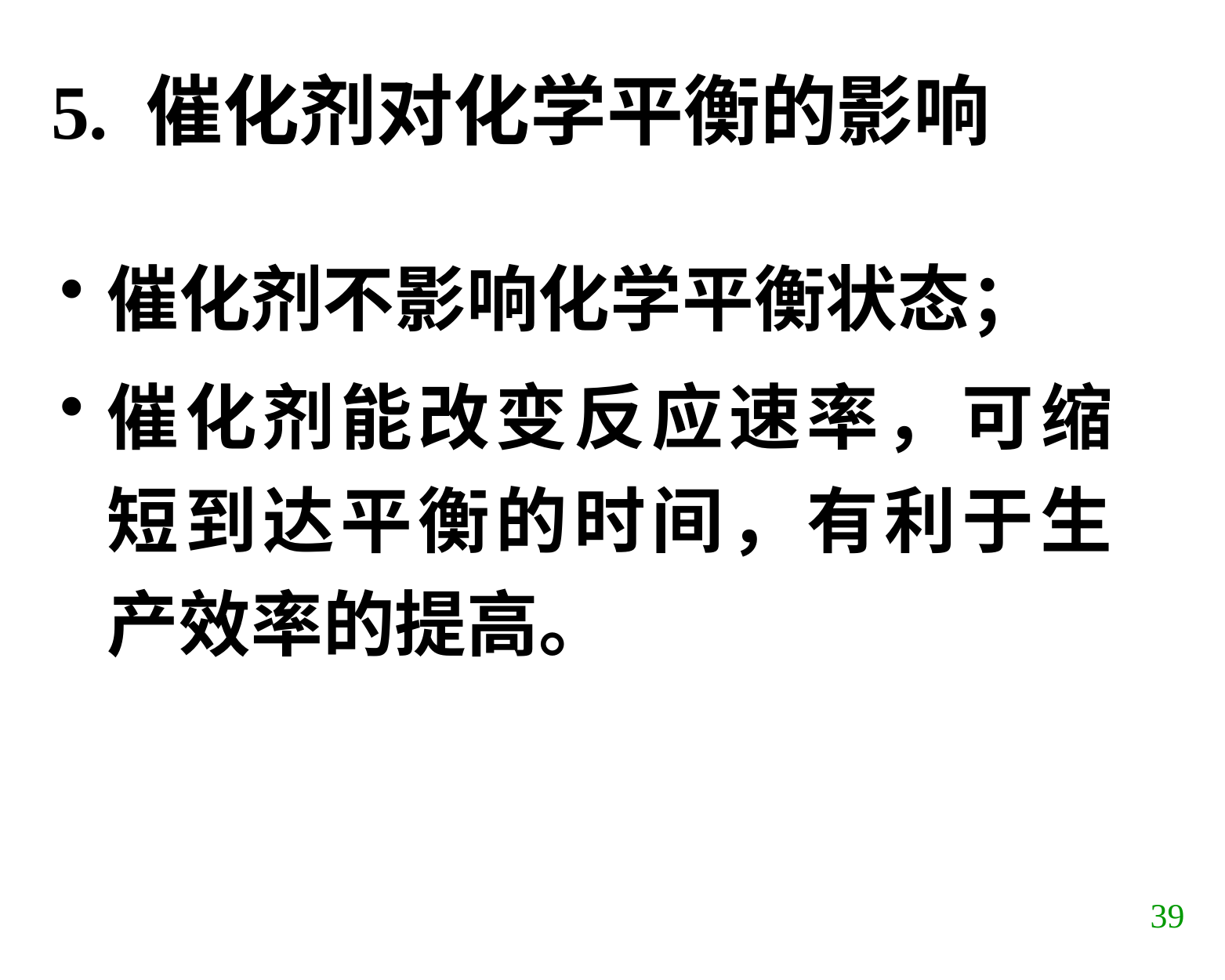

# 5. 催化剂对化学平衡的影响
催化剂不影响化学平衡状态；
催化剂能改变反应速率，可缩短到达平衡的时间，有利于生产效率的提高。
39